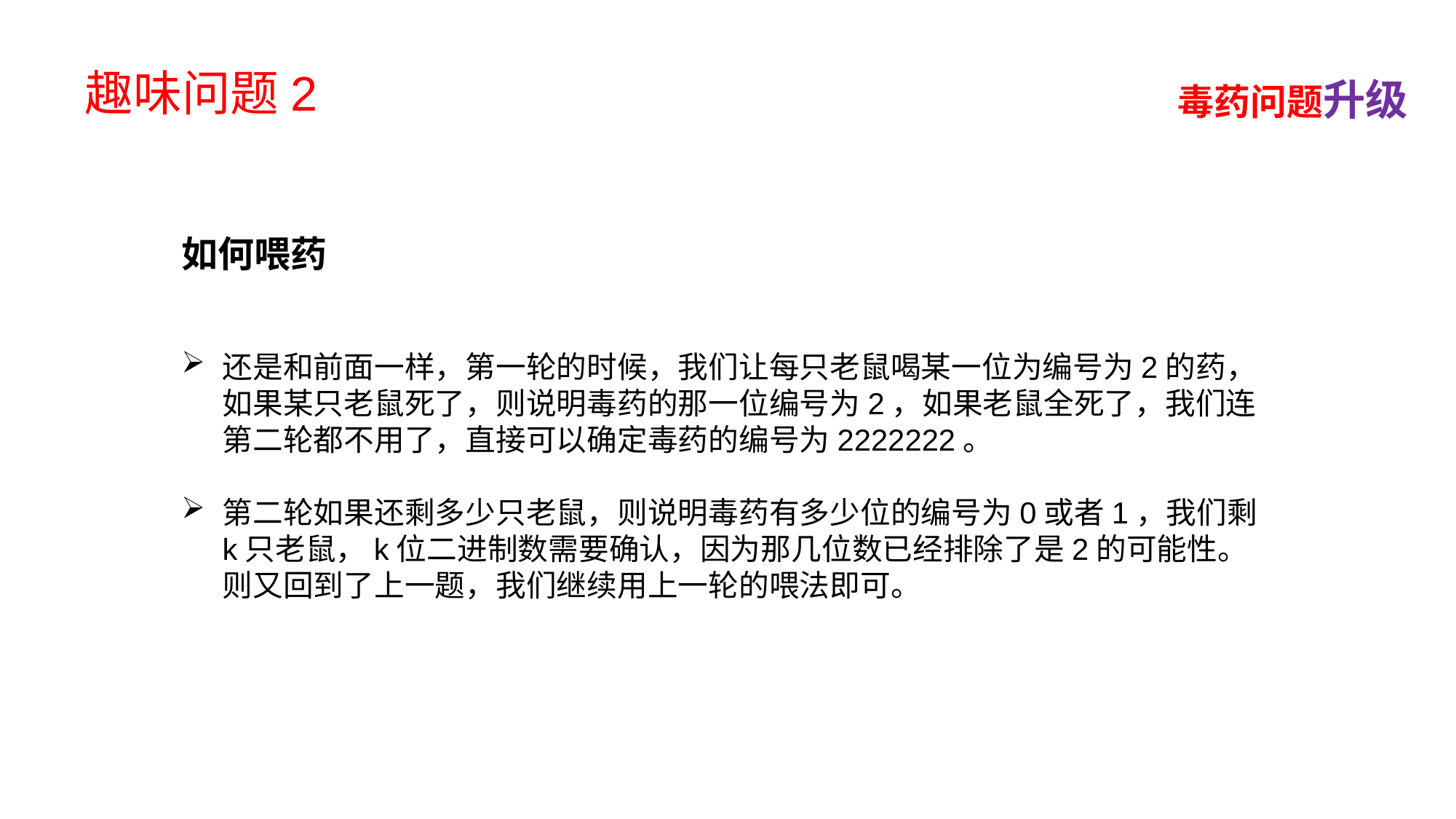

# 趣味问题2
毒药问题升级
如何喂药

还是和前面一样，第一轮的时候，我们让每只老鼠喝某一位为编号为2的药，如果某只老鼠死了，则说明毒药的那一位编号为2，如果老鼠全死了，我们连第二轮都不用了，直接可以确定毒药的编号为2222222。

第二轮如果还剩多少只老鼠，则说明毒药有多少位的编号为0或者1，我们剩k只老鼠，k位二进制数需要确认，因为那几位数已经排除了是2的可能性。则又回到了上一题，我们继续用上一轮的喂法即可。